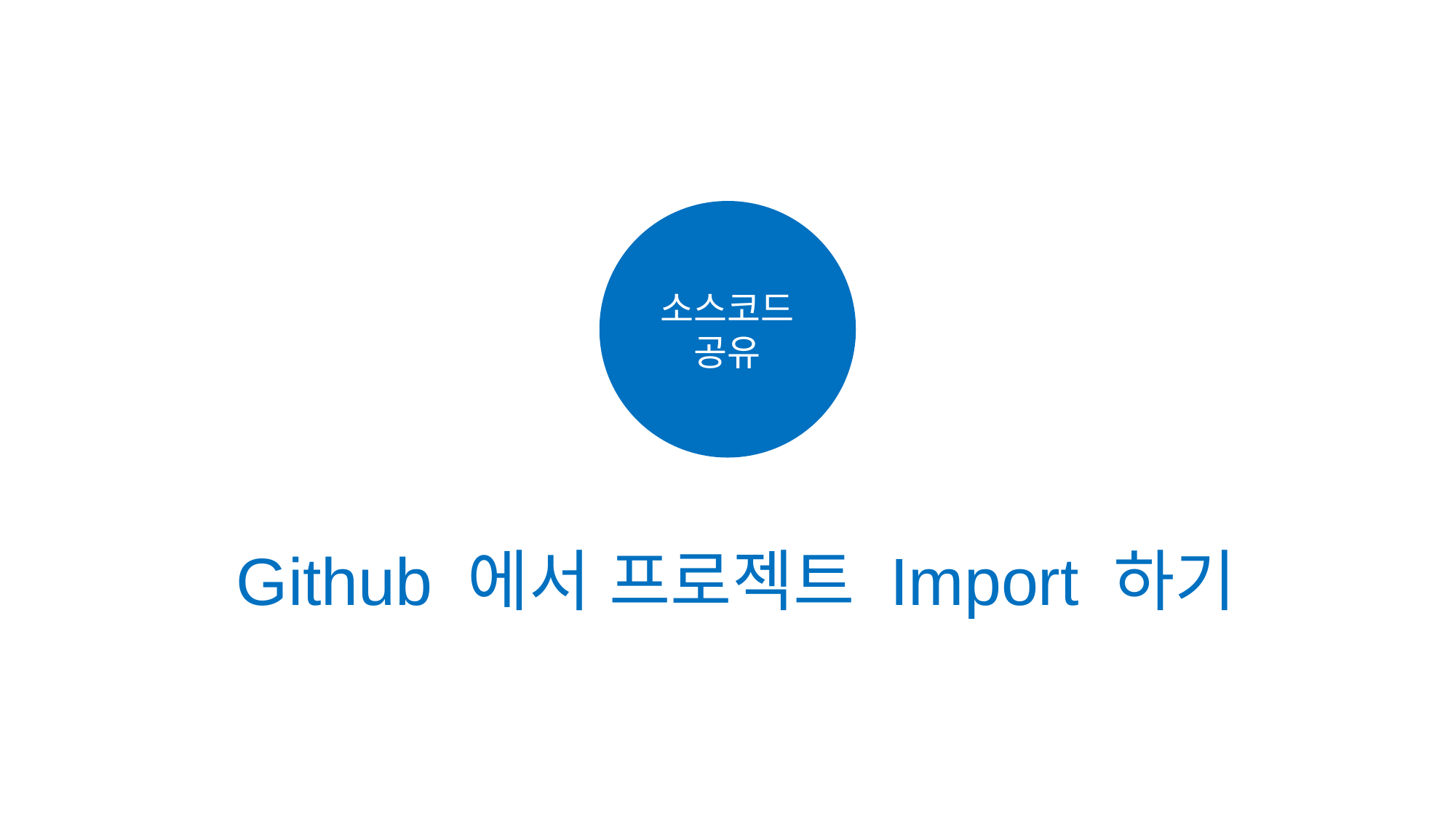

소스코드 공유
# Github 에서 프로젝트 Import 하기